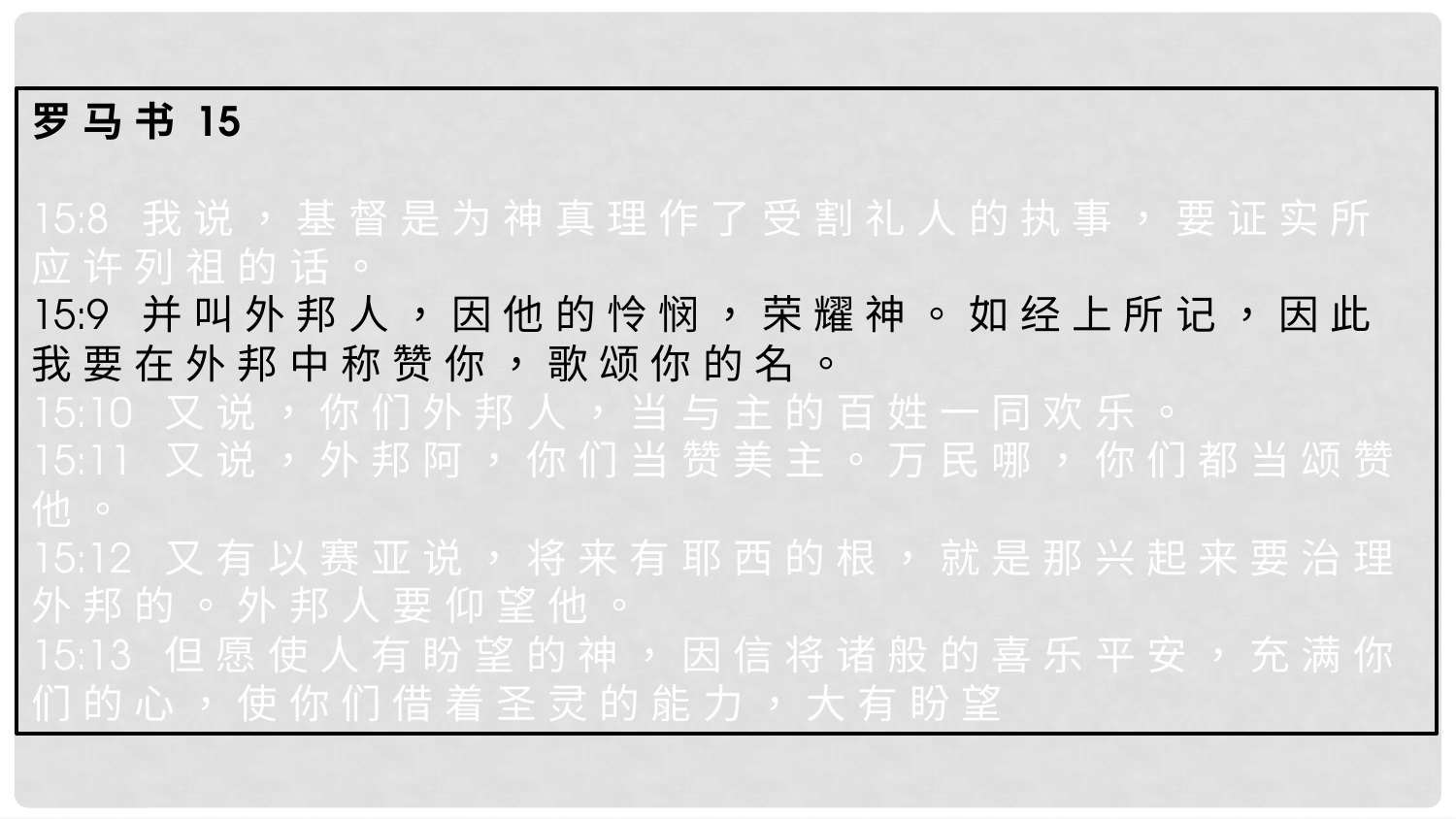

罗 马 书 15

15:8  我 说 ， 基 督 是 为 神 真 理 作 了 受 割 礼 人 的 执 事 ， 要 证 实 所 应 许 列 祖 的 话 。
15:9  并 叫 外 邦 人 ， 因 他 的 怜 悯 ， 荣 耀 神 。 如 经 上 所 记 ， 因 此 我 要 在 外 邦 中 称 赞 你 ， 歌 颂 你 的 名 。
15:10  又 说 ， 你 们 外 邦 人 ， 当 与 主 的 百 姓 一 同 欢 乐 。
15:11  又 说 ， 外 邦 阿 ， 你 们 当 赞 美 主 。 万 民 哪 ， 你 们 都 当 颂 赞 他 。
15:12  又 有 以 赛 亚 说 ， 将 来 有 耶 西 的 根 ， 就 是 那 兴 起 来 要 治 理 外 邦 的 。 外 邦 人 要 仰 望 他 。
15:13  但 愿 使 人 有 盼 望 的 神 ， 因 信 将 诸 般 的 喜 乐 平 安 ， 充 满 你 们 的 心 ， 使 你 们 借 着 圣 灵 的 能 力 ， 大 有 盼 望